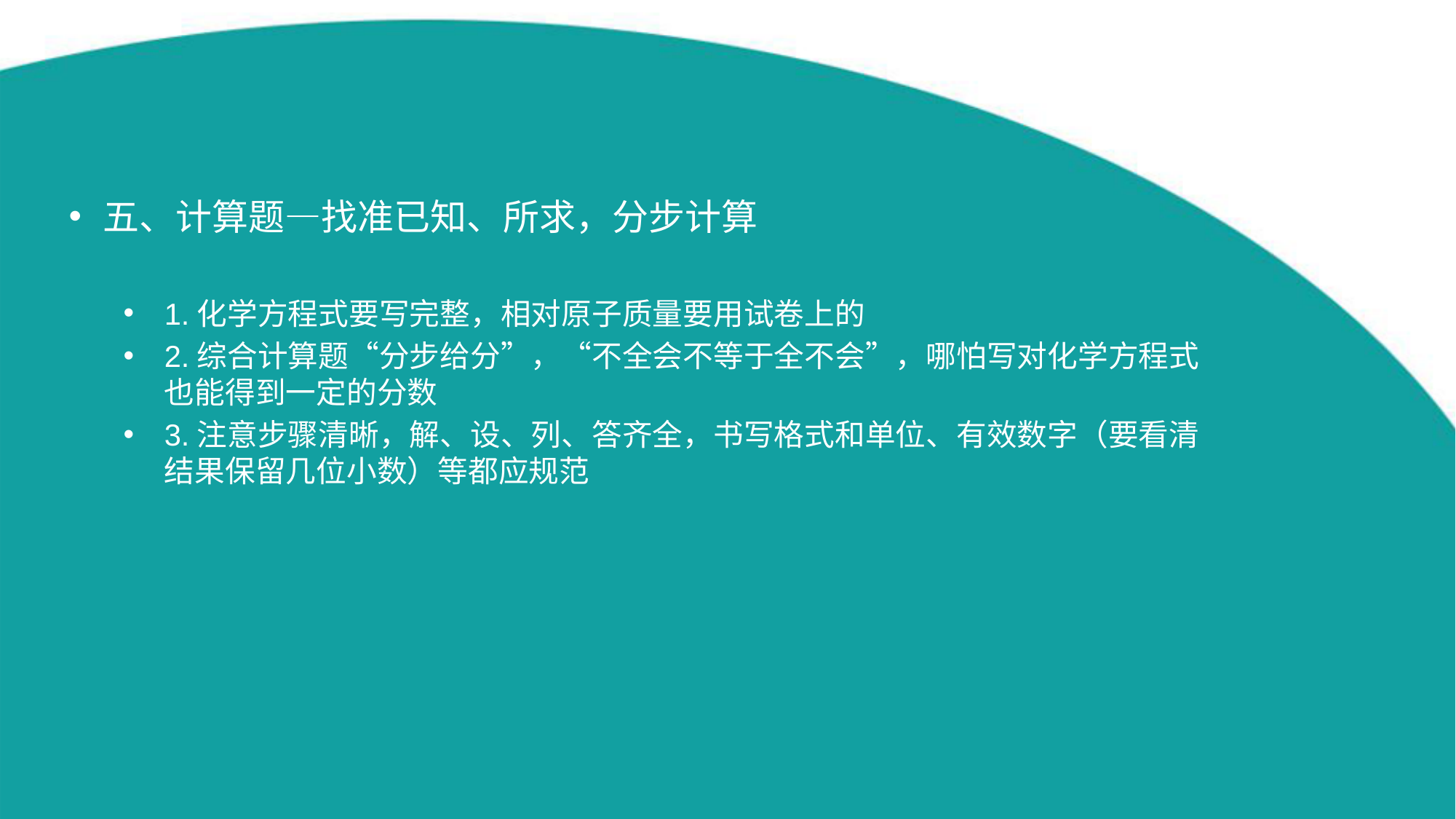

五、计算题—找准已知、所求，分步计算

1.化学方程式要写完整，相对原子质量要用试卷上的
2.综合计算题“分步给分”，“不全会不等于全不会”，哪怕写对化学方程式也能得到一定的分数
3.注意步骤清晰，解、设、列、答齐全，书写格式和单位、有效数字（要看清结果保留几位小数）等都应规范